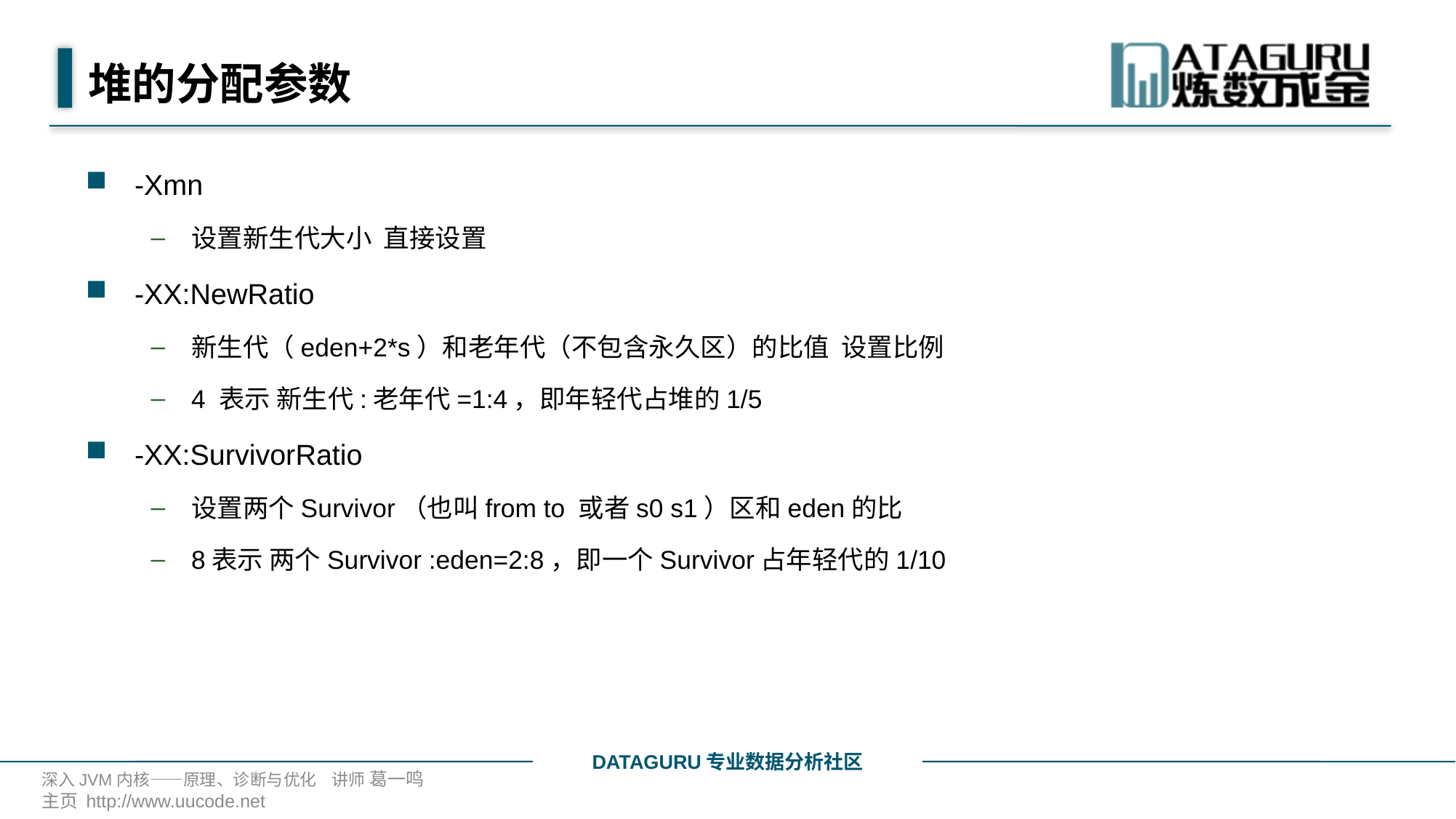

# 堆的分配参数
-Xmn
设置新生代大小  直接设置
-XX:NewRatio
新生代（eden+2*s）和老年代（不包含永久区）的比值  设置比例
4 表示 新生代:老年代=1:4，即年轻代占堆的1/5
-XX:SurvivorRatio
设置两个Survivor（也叫from to 或者s0 s1）区和eden的比
8表示 两个Survivor :eden=2:8，即一个Survivor占年轻代的1/10